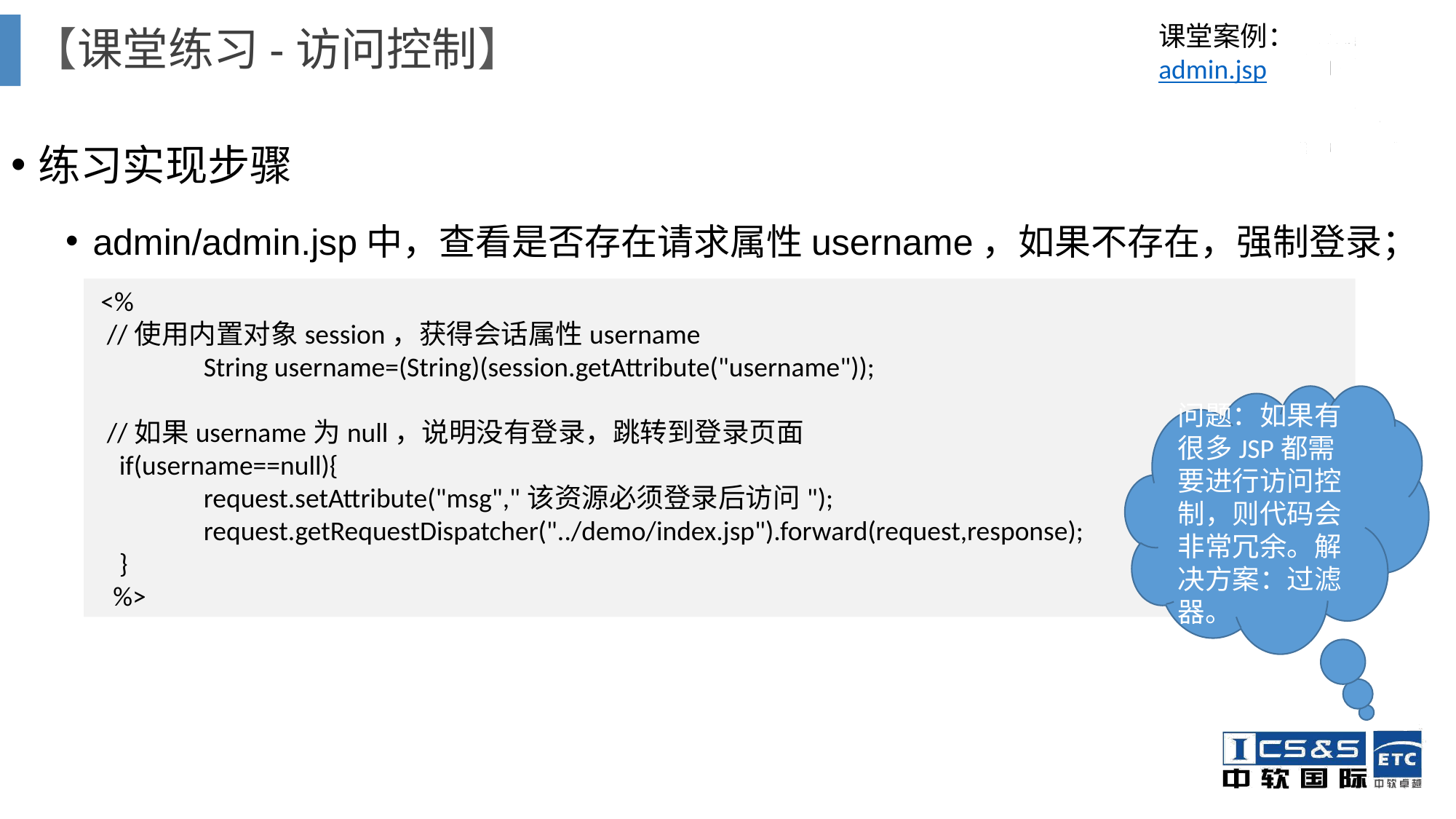

# 【课堂练习-访问控制】
课堂案例：
admin.jsp
练习实现步骤
admin/admin.jsp中，查看是否存在请求属性username，如果不存在，强制登录；

 <%
  //使用内置对象session，获得会话属性username
  	String username=(String)(session.getAttribute("username"));

  //如果username为null，说明没有登录，跳转到登录页面
    if(username==null){
    	request.setAttribute("msg","该资源必须登录后访问");
    	request.getRequestDispatcher("../demo/index.jsp").forward(request,response);
    }
   %>
问题：如果有很多JSP都需要进行访问控制，则代码会非常冗余。解决方案：过滤器。